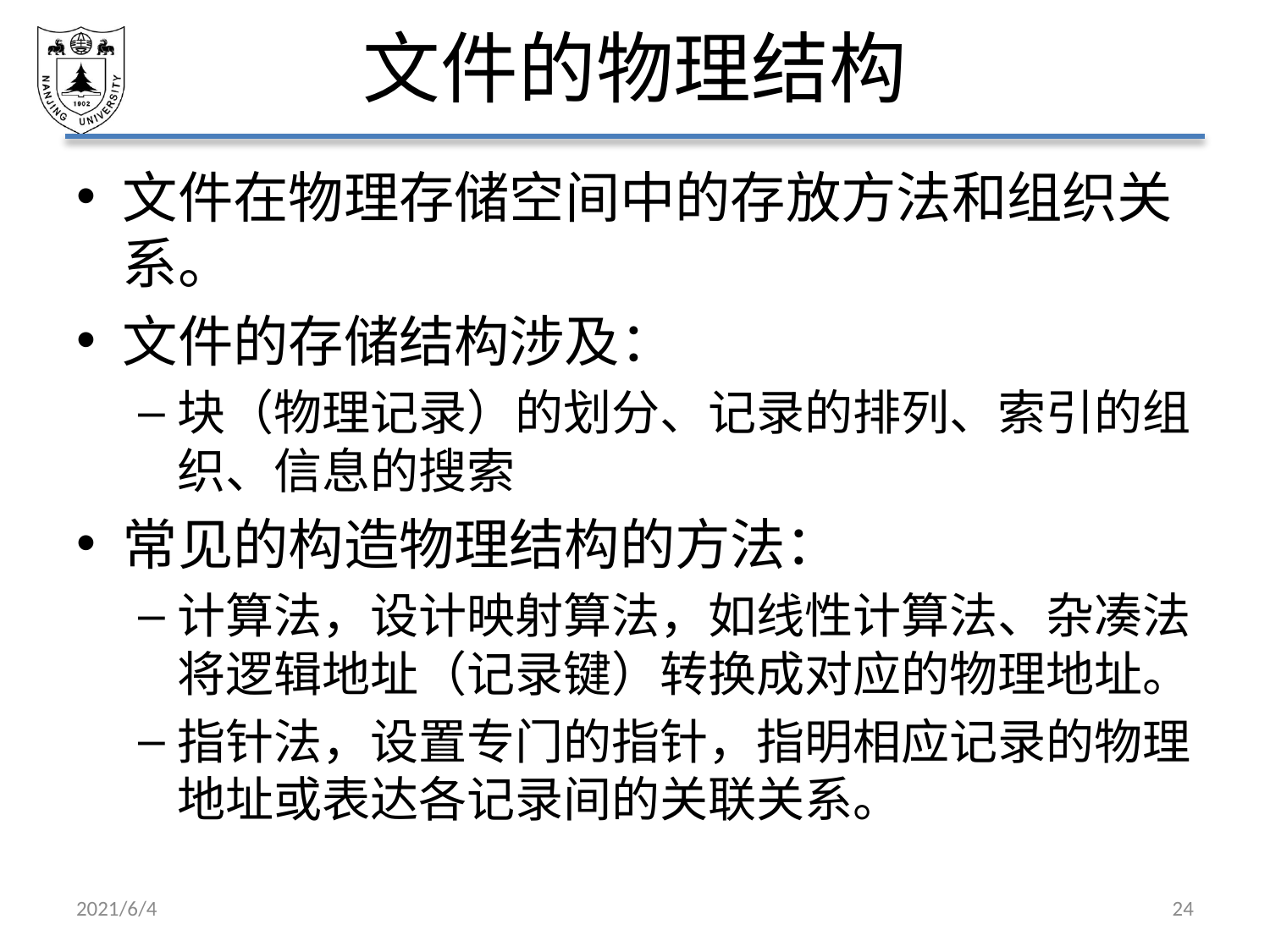

# 文件的物理结构
文件在物理存储空间中的存放方法和组织关系。
文件的存储结构涉及：
块（物理记录）的划分、记录的排列、索引的组织、信息的搜索
常见的构造物理结构的方法：
计算法，设计映射算法，如线性计算法、杂凑法将逻辑地址（记录键）转换成对应的物理地址。
指针法，设置专门的指针，指明相应记录的物理地址或表达各记录间的关联关系。

2021/6/4
24